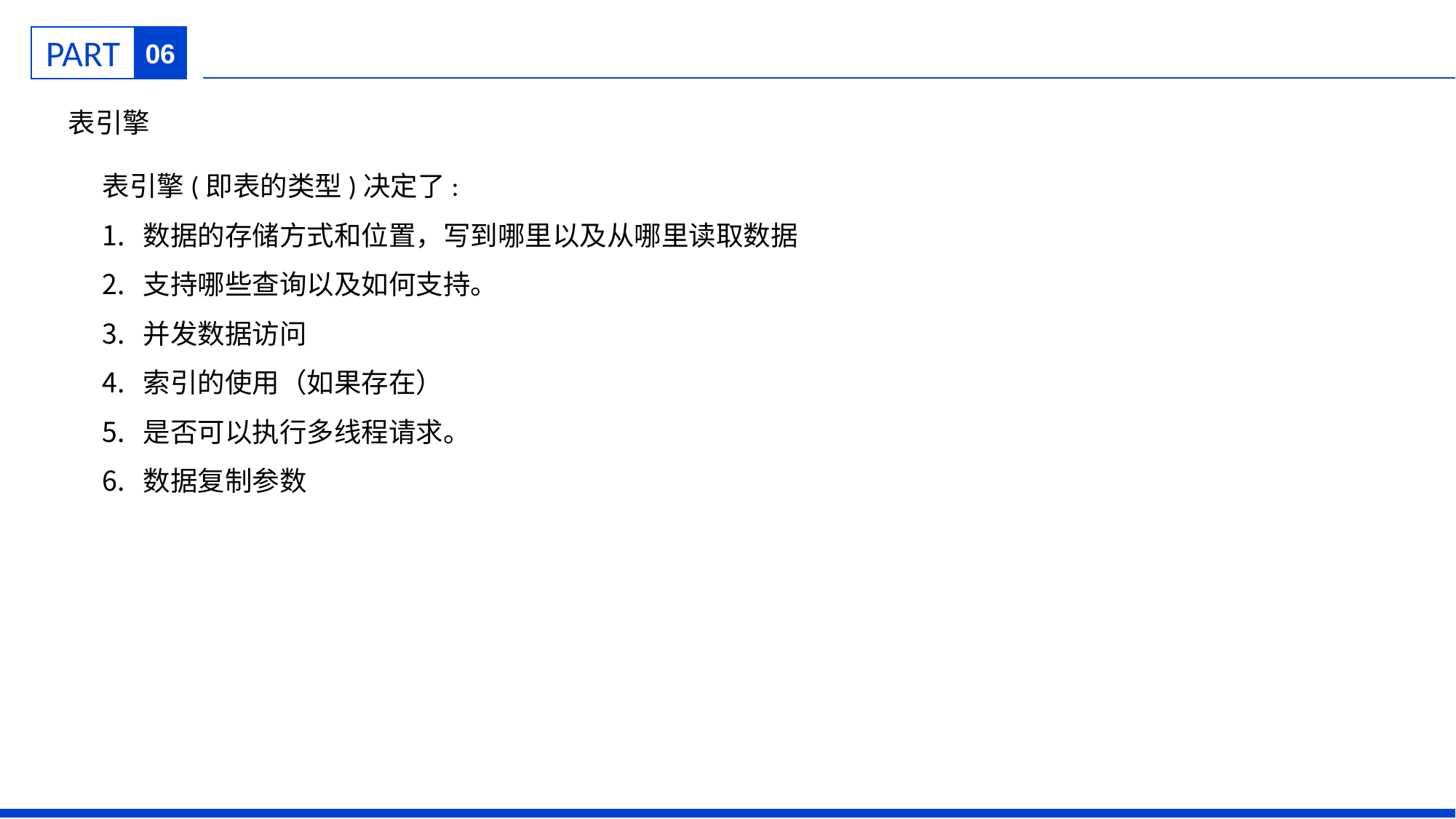

06
表引擎
表引擎(即表的类型)决定了:
数据的存储方式和位置，写到哪里以及从哪里读取数据
支持哪些查询以及如何支持。
并发数据访问
索引的使用（如果存在）
是否可以执行多线程请求。
数据复制参数